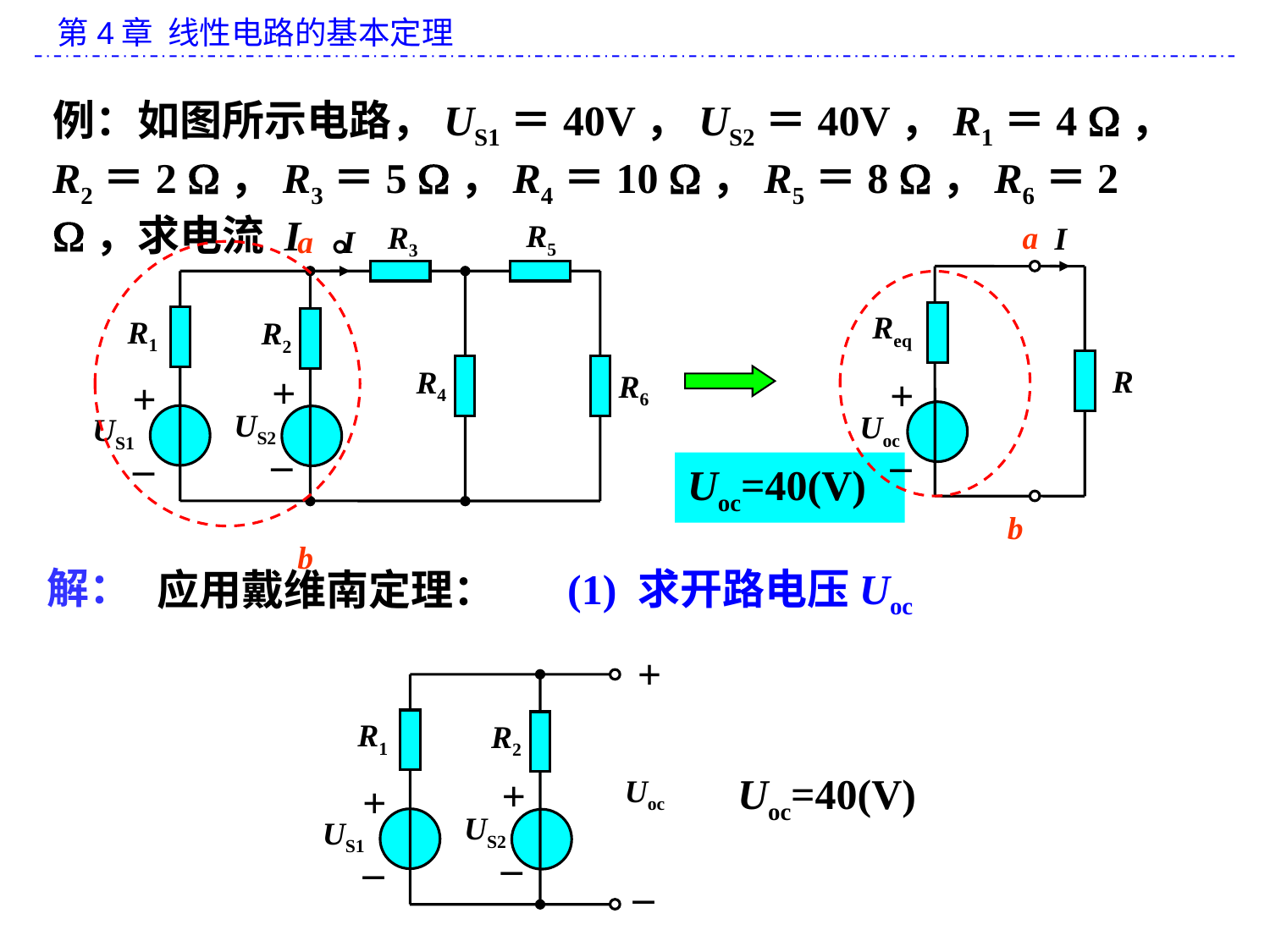

例：如图所示电路，US1＝40V，US2＝40V，R1＝4 Ω，R2＝2 Ω，R3＝5 Ω，R4＝10 Ω，R5＝8 Ω，R6＝2 Ω，求电流 I  。
R5
R3
I

R1
R2

R4
+
R6
+

US2
US1

_
_

a

Req

+
Uoc

_

b
I

R

a

Uoc=40(V)
b
解：
(1) 求开路电压Uoc
应用戴维南定理：
+

R1
R2

+
Uoc
+
US2
US1

_
_
_

Uoc=40(V)